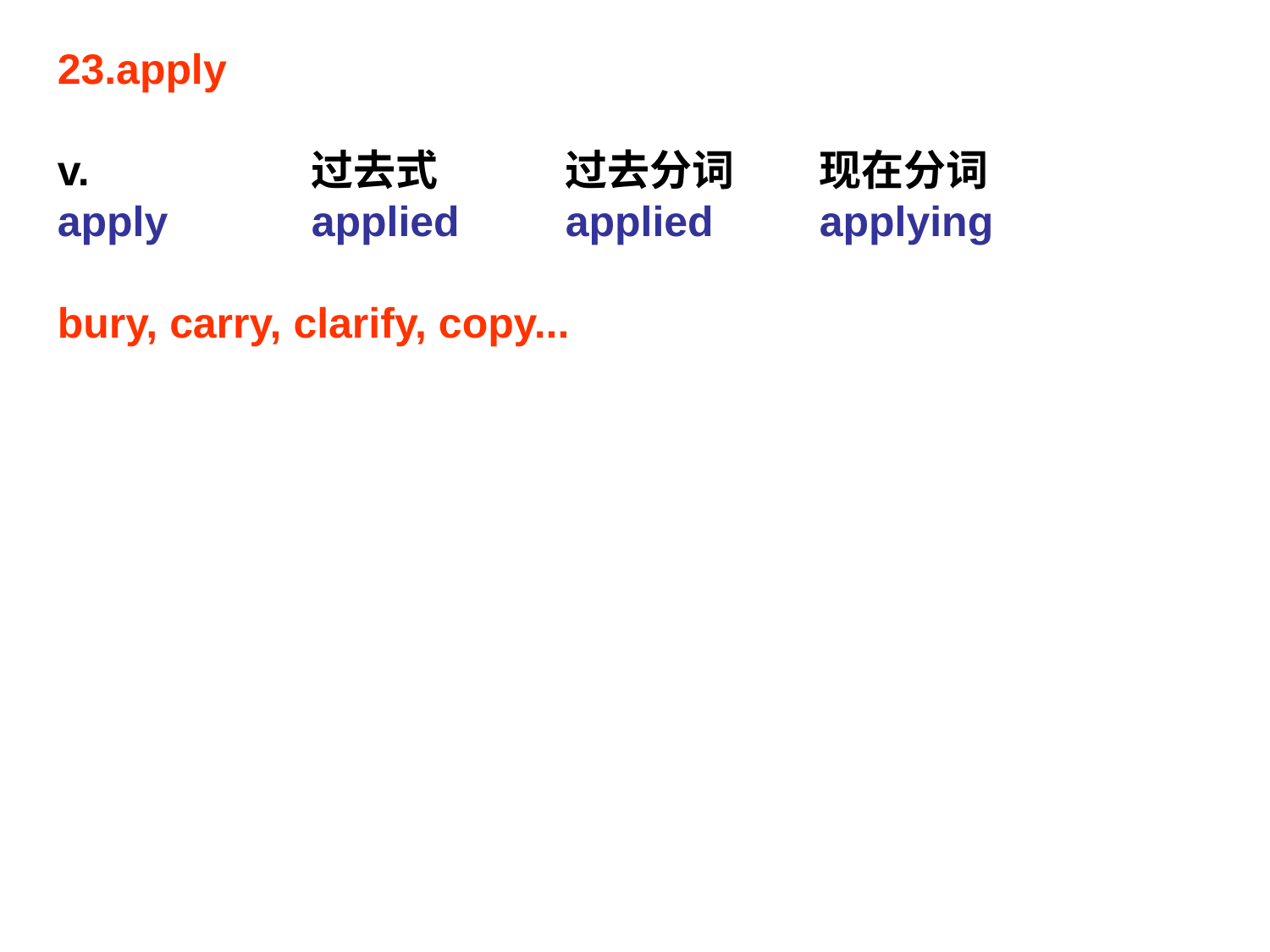

23.apply

v.		过去式	过去分词	现在分词
apply		applied	applied	applying

bury, carry, clarify, copy...